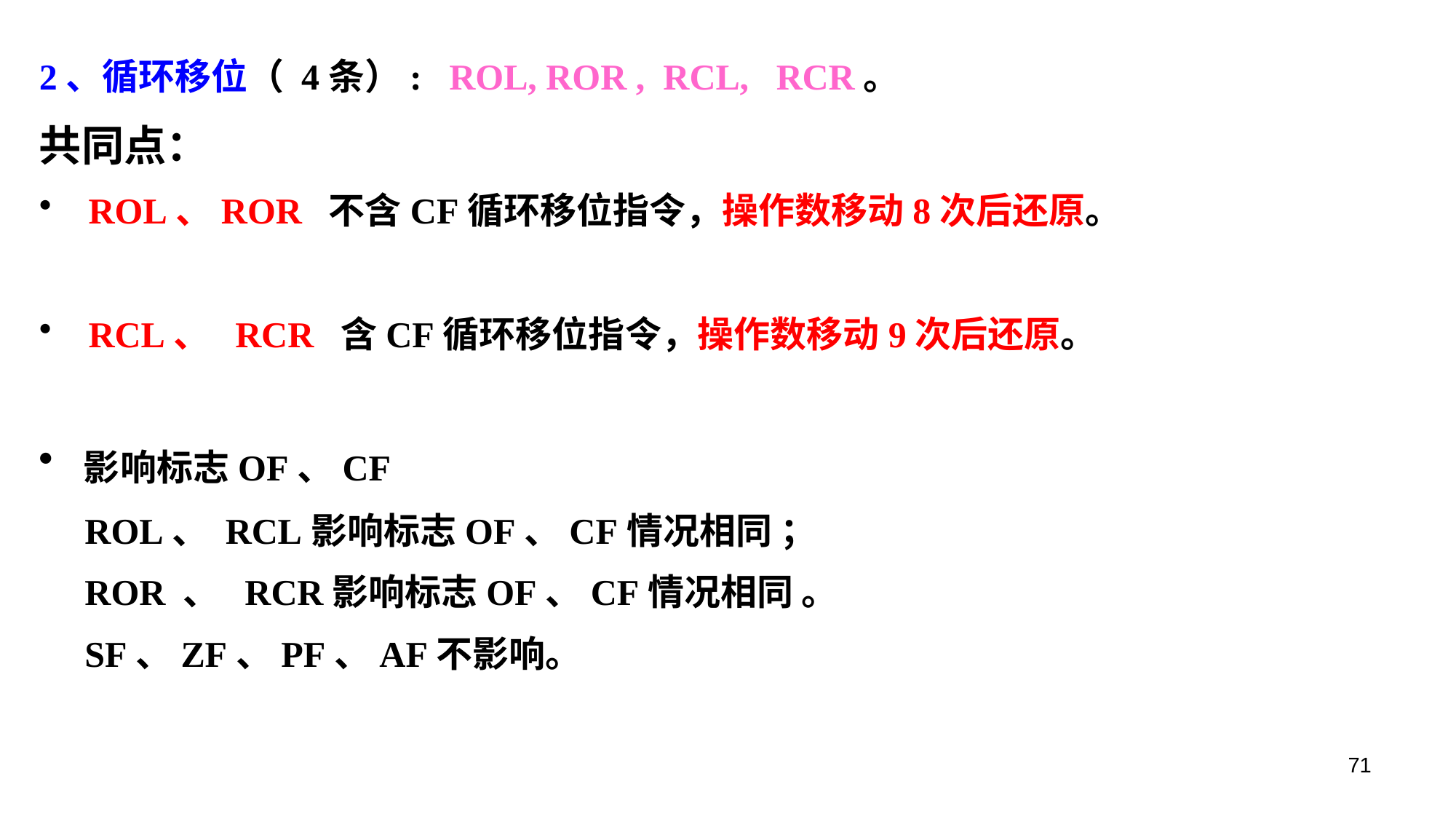

2、循环移位（ 4条）:   ROL, ROR ,  RCL,   RCR。
共同点：
    ROL、ROR  不含CF循环移位指令，操作数移动8次后还原。

    RCL、  RCR  含CF循环移位指令，操作数移动9次后还原。

  影响标志OF、CF
     ROL、 RCL影响标志OF、CF情况相同 ；
     ROR 、  RCR影响标志OF、CF情况相同 。
     SF、ZF、PF、AF不影响。

71